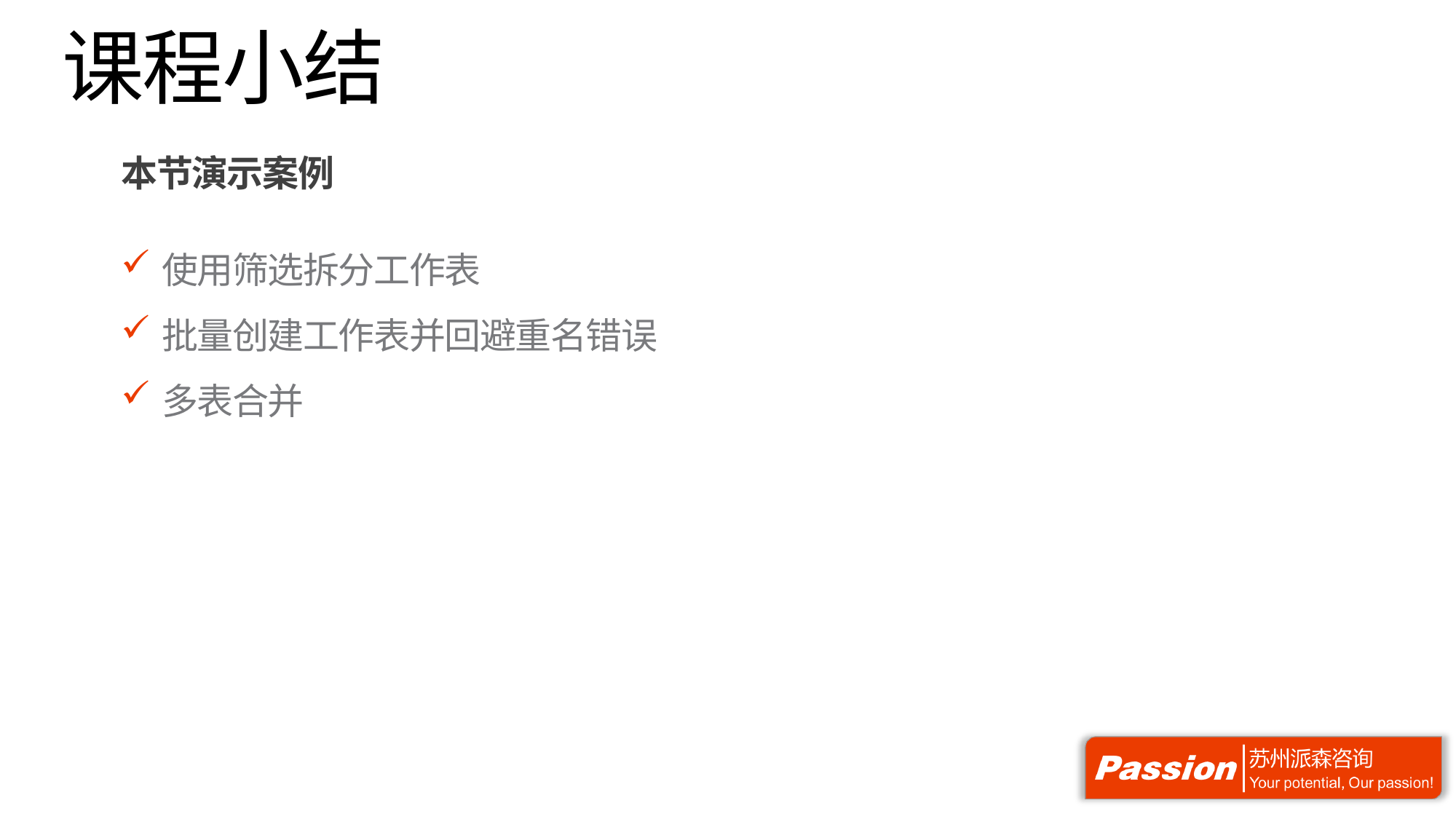

# 课程小结
本节演示案例
使用筛选拆分工作表
批量创建工作表并回避重名错误
多表合并